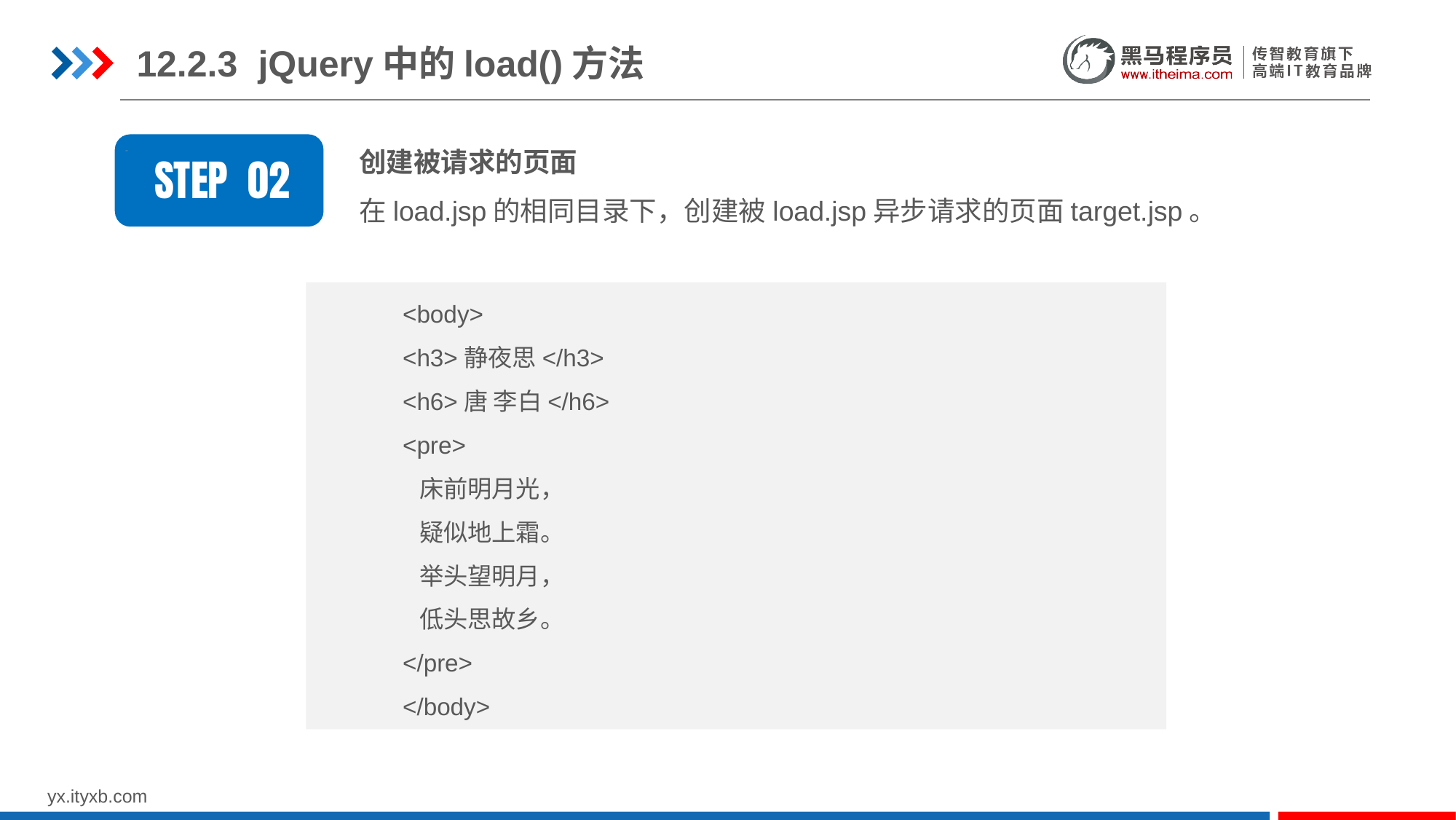

12.2.3  jQuery中的load()方法
创建被请求的页面
在load.jsp的相同目录下，创建被load.jsp异步请求的页面target.jsp。

STEP  02
<body>
<h3>静夜思</h3>
<h6>唐 李白</h6>
<pre>
  床前明月光，
  疑似地上霜。
  举头望明月，
  低头思故乡。
</pre>
</body>